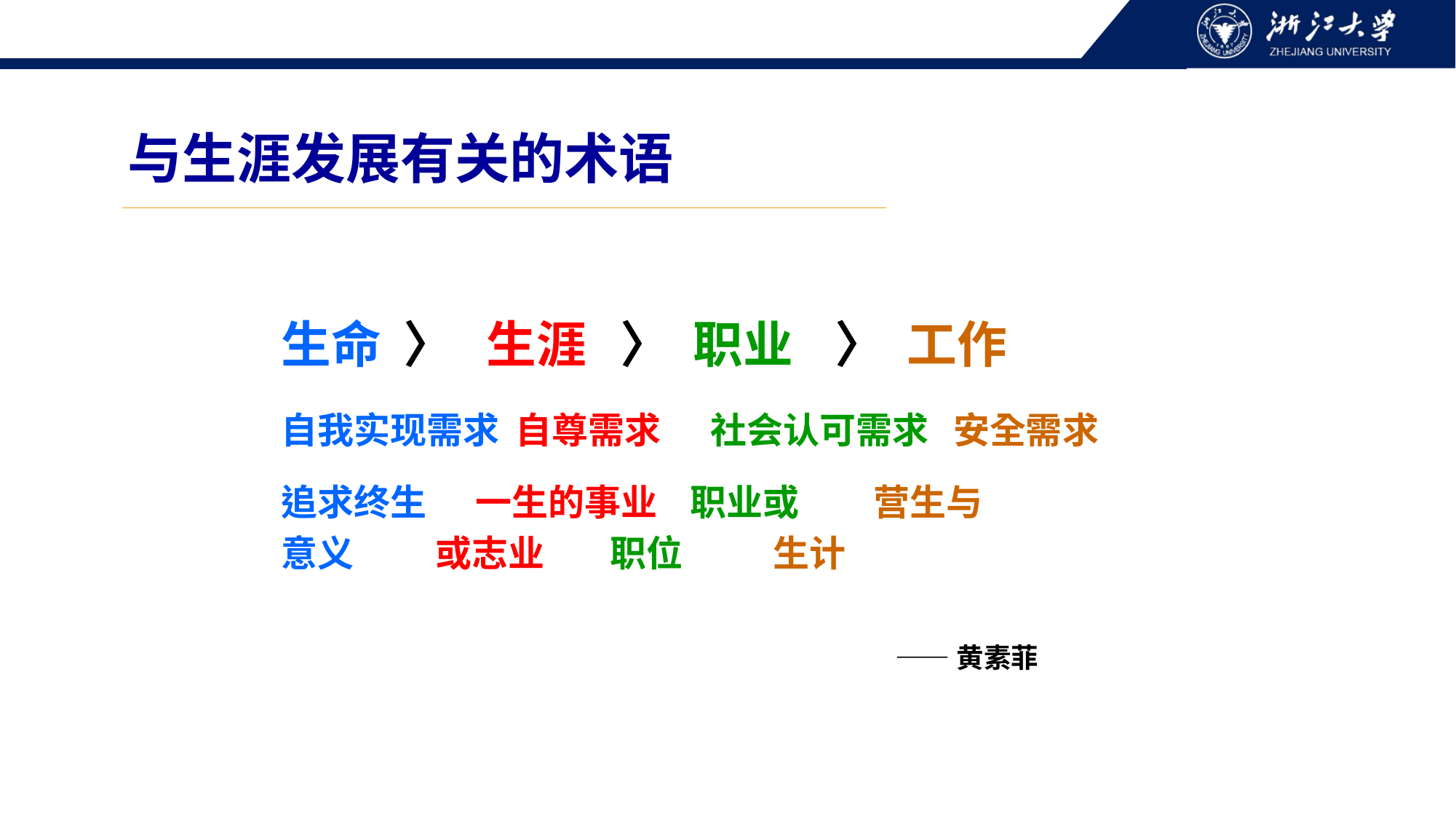

与生涯发展有关的术语
生命  〉  生涯   〉  职业   〉  工作
自我实现需求  自尊需求      社会认可需求   安全需求

追求终生      一生的事业    职业或         营生与
意义          或志业        职位           生计

——黄素菲